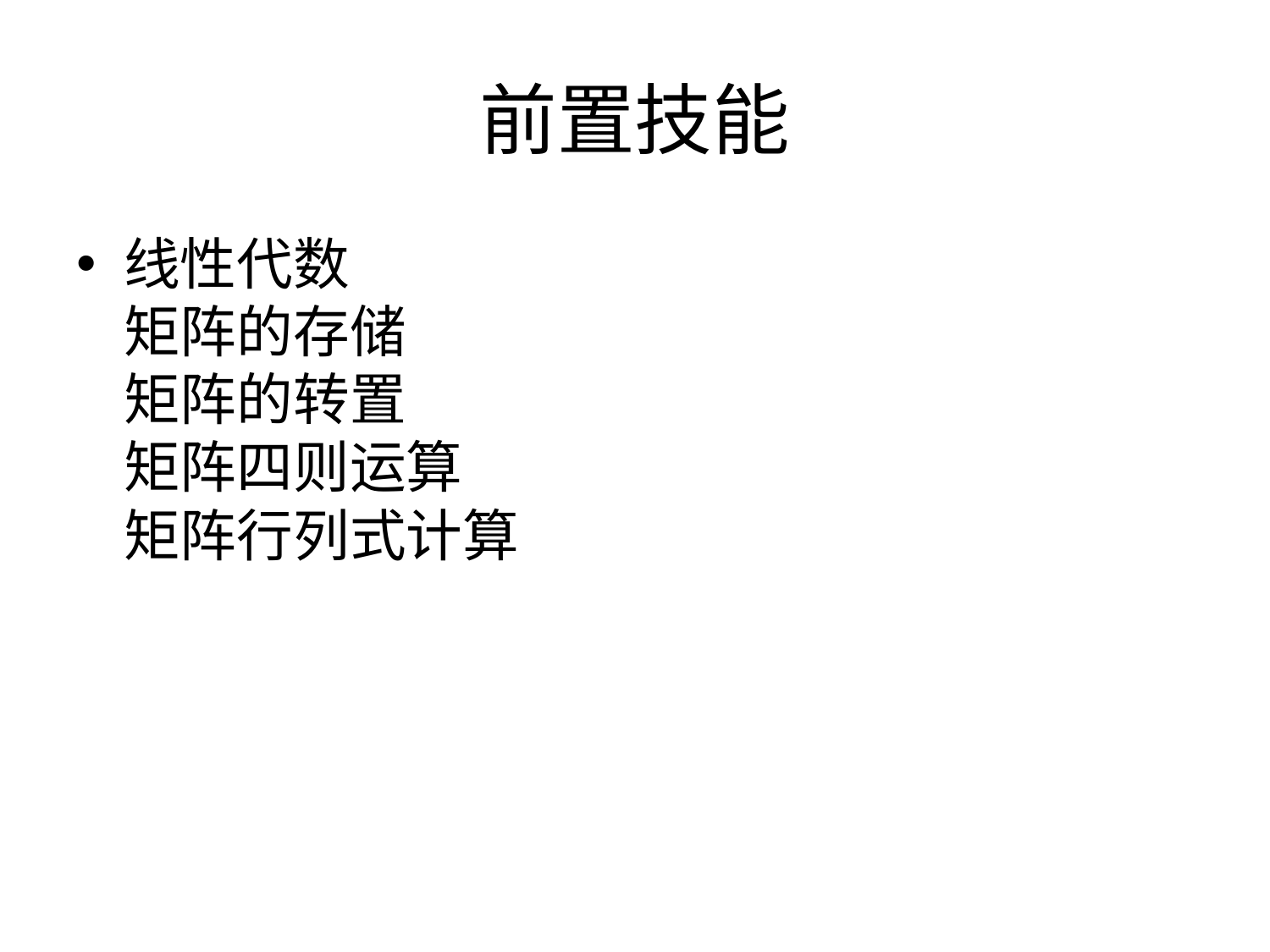

# 前置技能
线性代数
矩阵的存储
矩阵的转置
矩阵四则运算
矩阵行列式计算